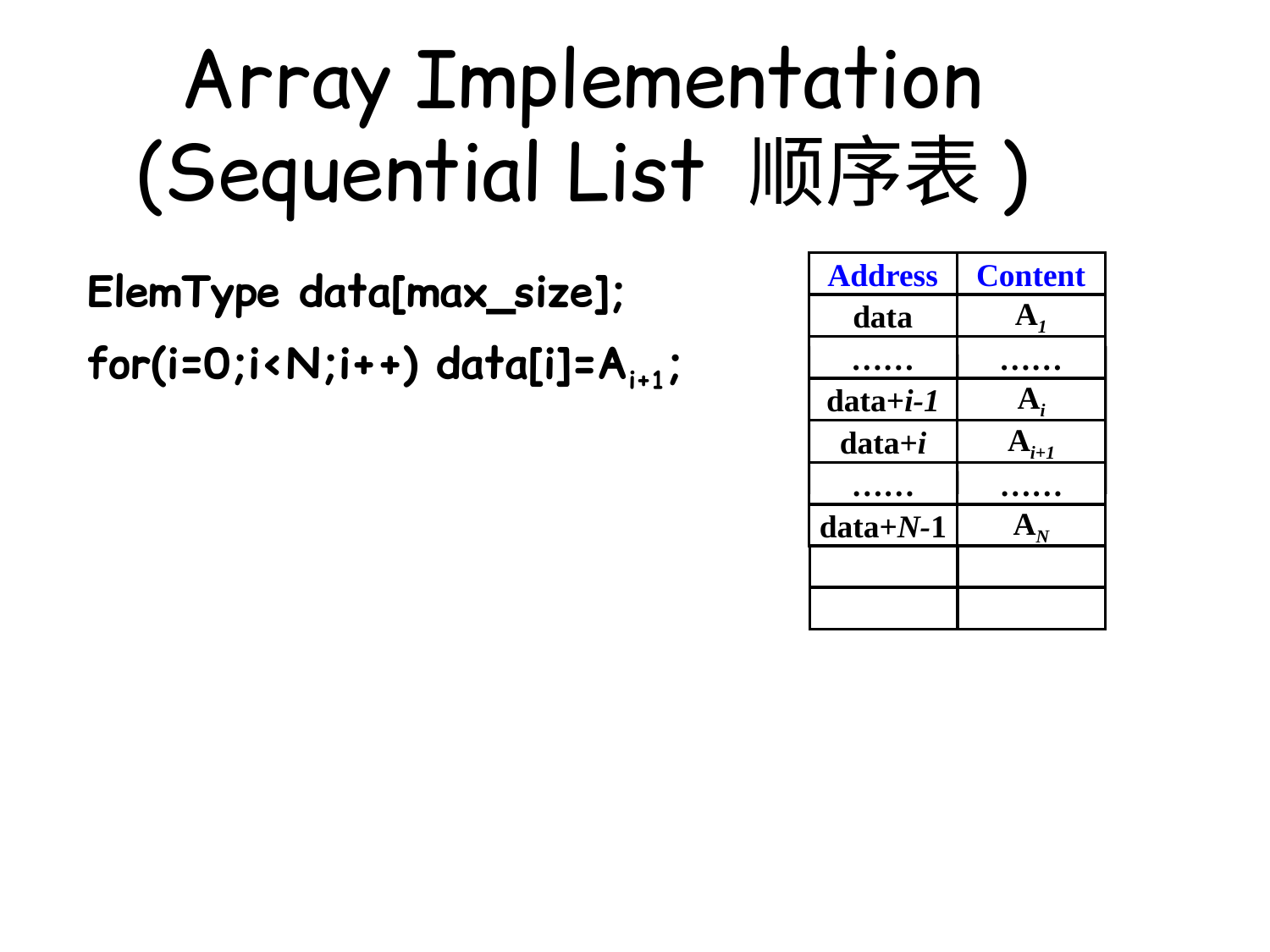

# Array Implementation (Sequential List 顺序表)
Address
Content
data
A1
……
……

data+i-1
Ai
data+i
Ai+1
……
……

data+N-1
AN

ElemType data[max_size];
for(i=0;i<N;i++) data[i]=Ai+1;